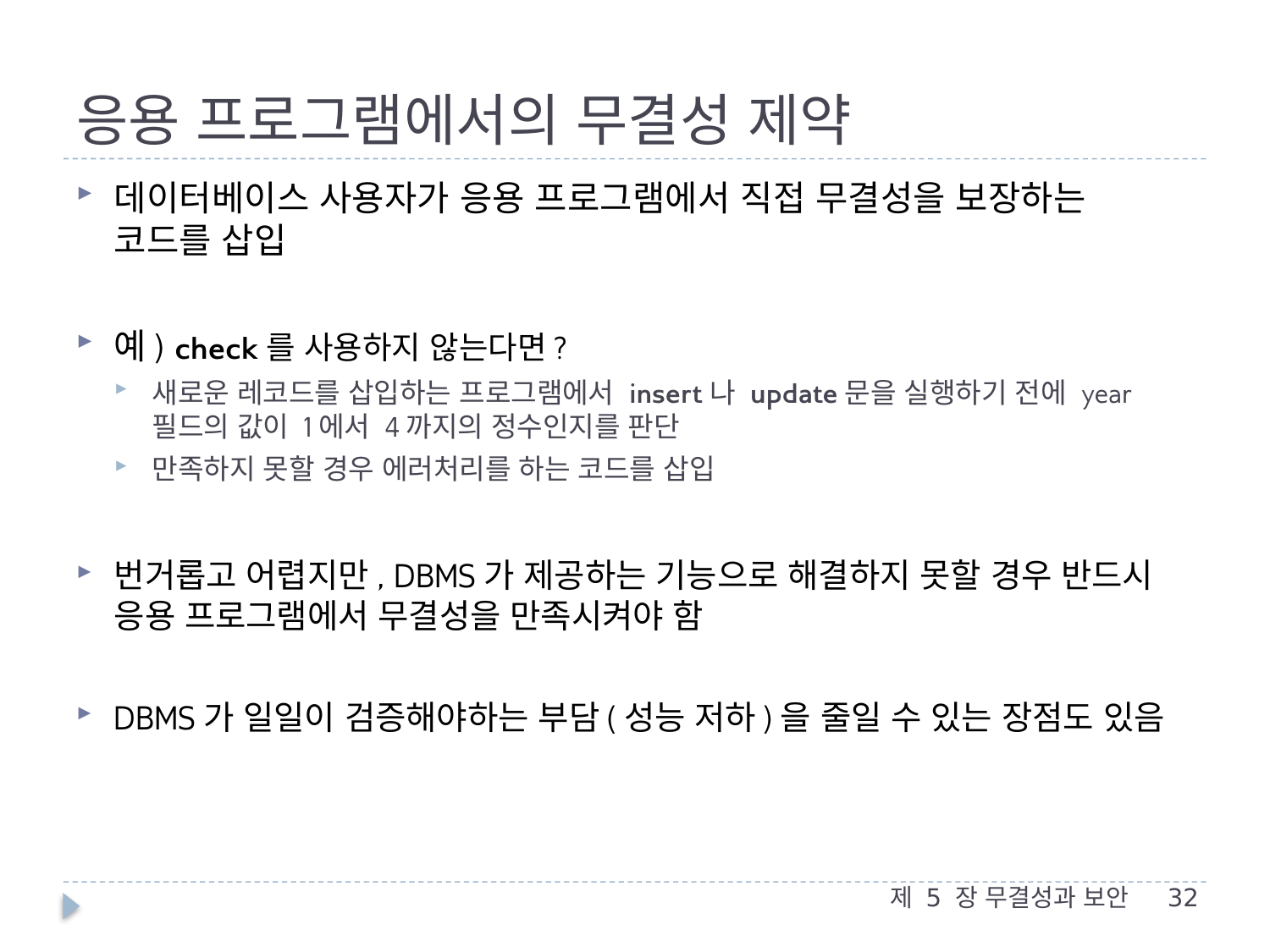

# 응용 프로그램에서의 무결성 제약
데이터베이스 사용자가 응용 프로그램에서 직접 무결성을 보장하는 코드를 삽입

예) check를 사용하지 않는다면?
새로운 레코드를 삽입하는 프로그램에서 insert나 update문을 실행하기 전에 year 필드의 값이 1에서 4까지의 정수인지를 판단
만족하지 못할 경우 에러처리를 하는 코드를 삽입

번거롭고 어렵지만, DBMS가 제공하는 기능으로 해결하지 못할 경우 반드시 응용 프로그램에서 무결성을 만족시켜야 함

DBMS가 일일이 검증해야하는 부담(성능 저하)을 줄일 수 있는 장점도 있음

제 5 장 무결성과 보안
32